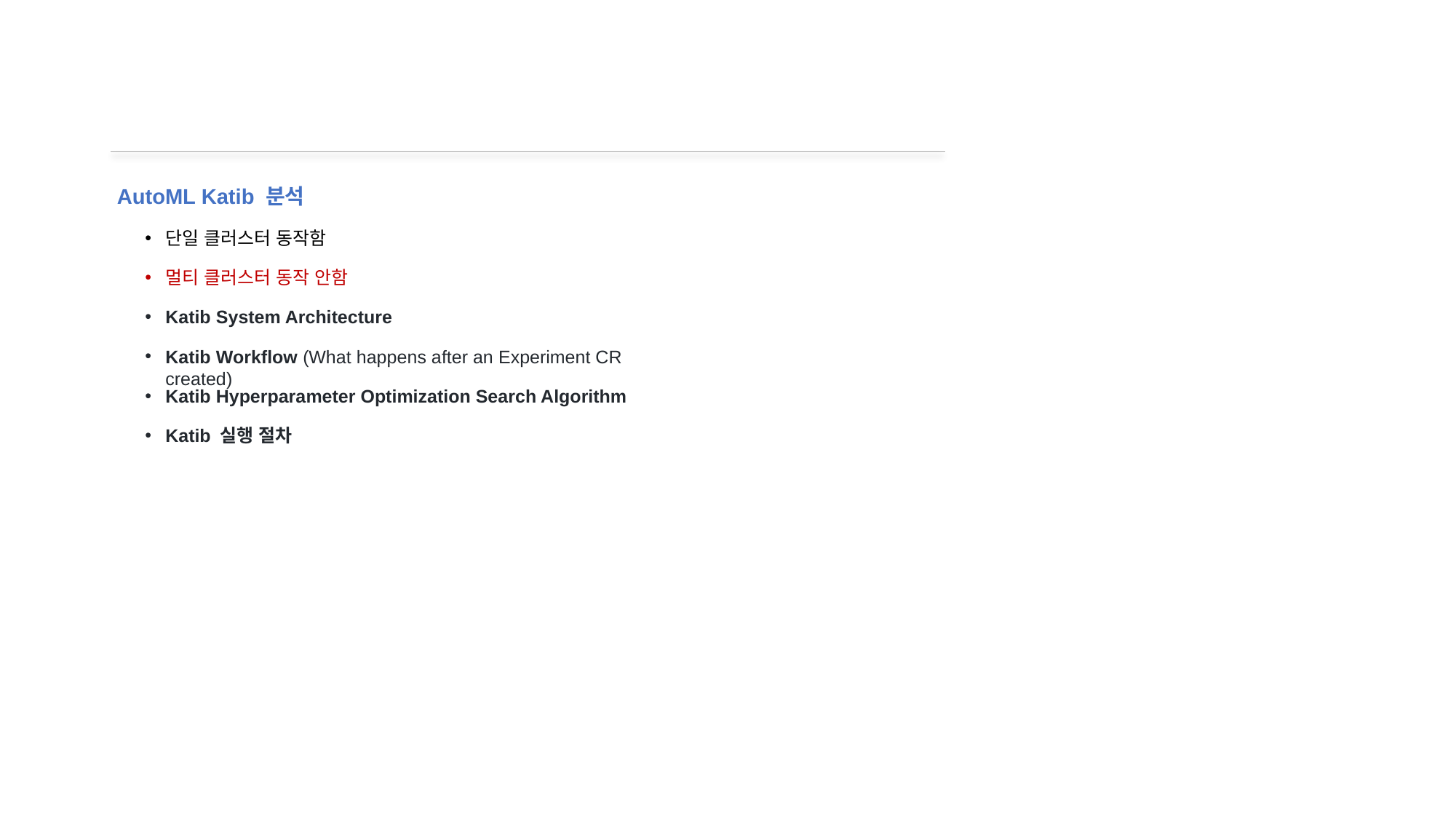

AutoML Katib 분석
단일 클러스터 동작함
멀티 클러스터 동작 안함
Katib System Architecture
Katib Workflow (What happens after an Experiment CR created)
Katib Hyperparameter Optimization Search Algorithm
Katib 실행 절차